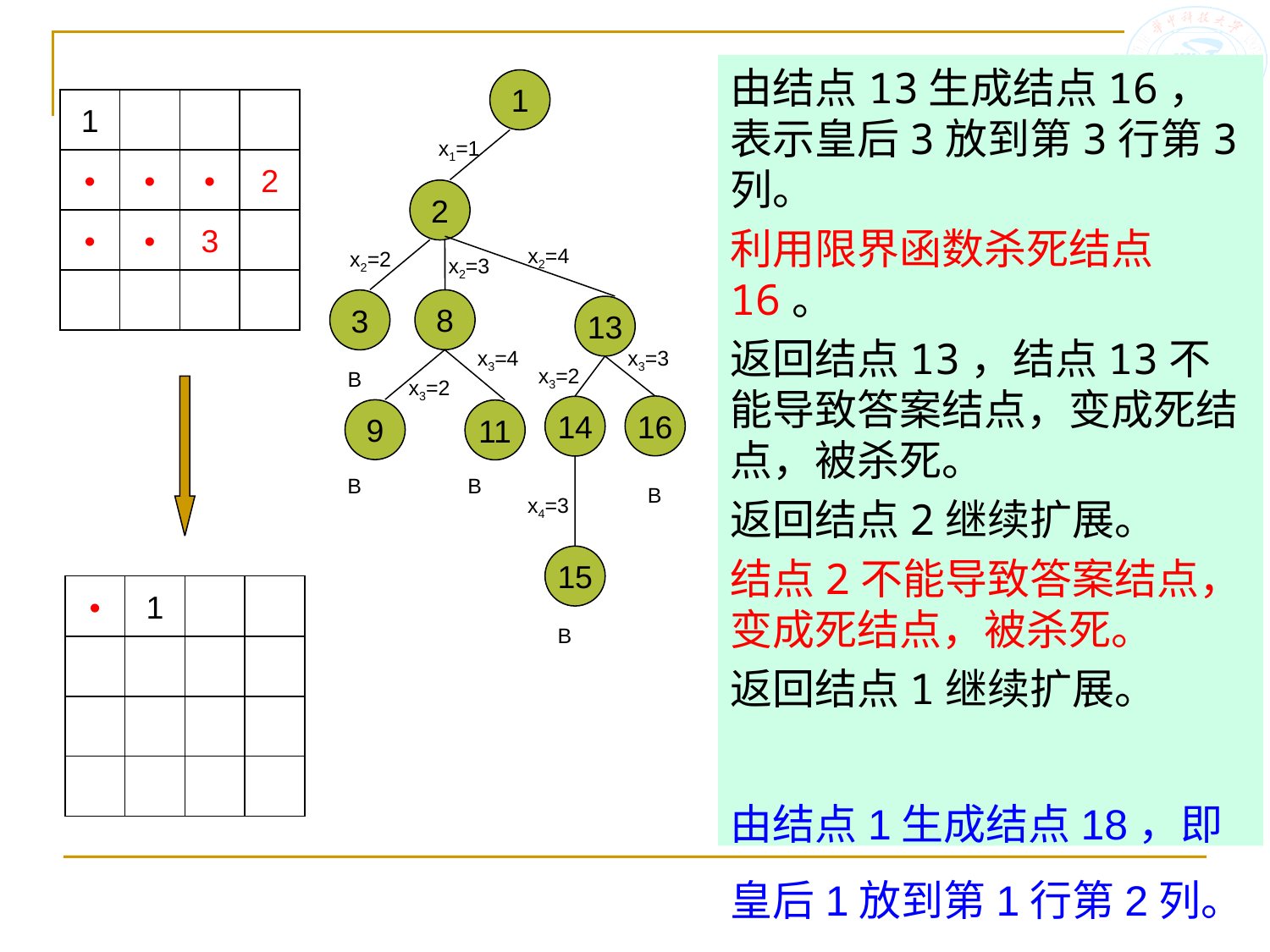

由结点13生成结点16，表示皇后3放到第3行第3列。
利用限界函数杀死结点16。
返回结点13，结点13不能导致答案结点，变成死结点，被杀死。
返回结点2继续扩展。
结点2不能导致答案结点，变成死结点，被杀死。
返回结点1继续扩展。

由结点1生成结点18，即皇后1放到第1行第2列。
1
1

•
•
•
2
•
•
3

x1=1

2

x2=4
x2=2

x2=3
8
3
13
x3=4
x3=3

x3=2

B
x3=2

16
14
9
11

B
B
B
x4=3
15
•
1

B